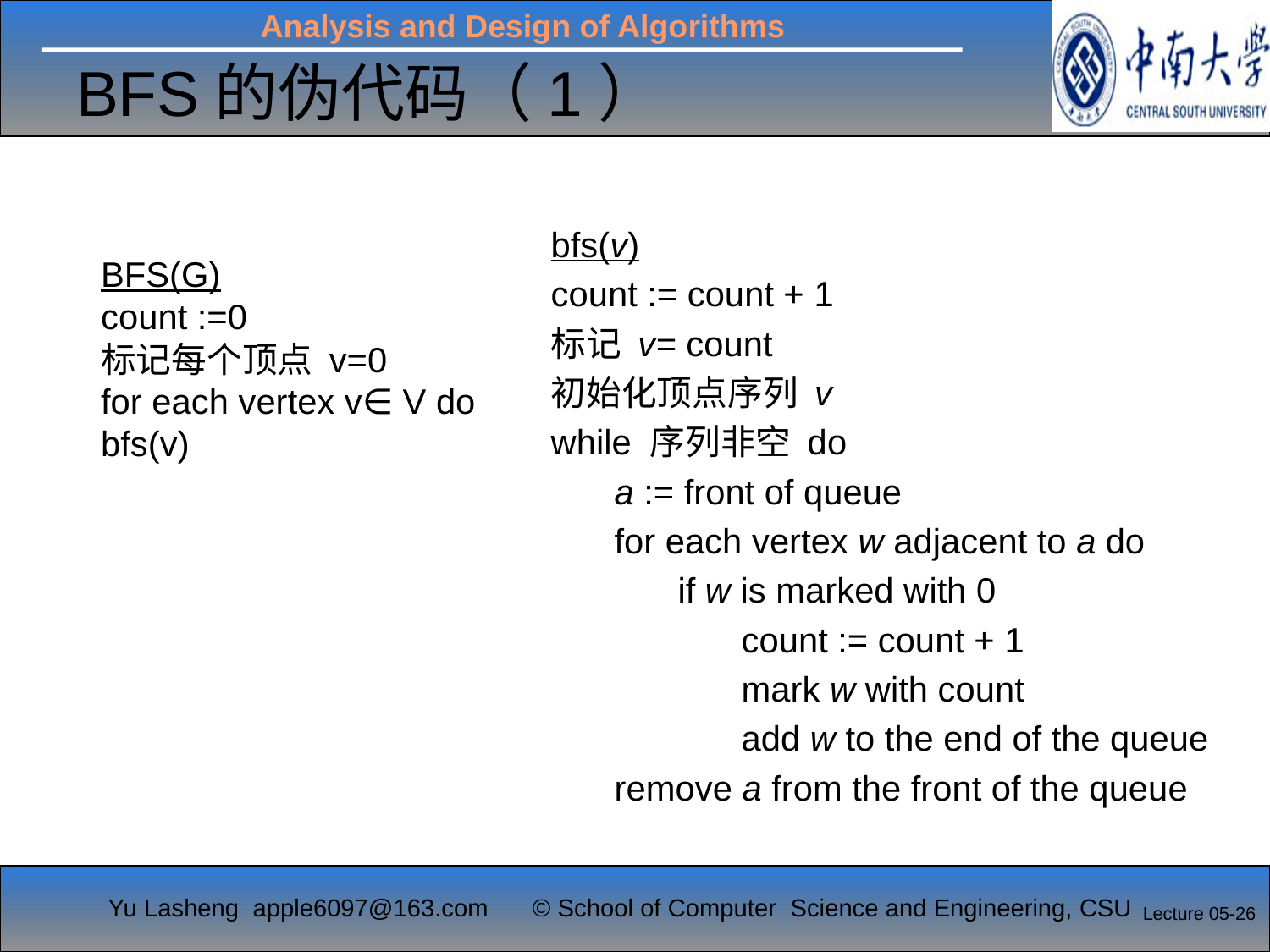

# BFS的伪代码（1）
bfs(v)
count := count + 1
标记 v= count
初始化顶点序列 v
while 序列非空 do
a := front of queue
for each vertex w adjacent to a do
if w is marked with 0
count := count + 1
mark w with count
add w to the end of the queue
remove a from the front of the queue
BFS(G)
count :=0
标记每个顶点 v=0
for each vertex v∈ V do  bfs(v)

Lecture 05-26